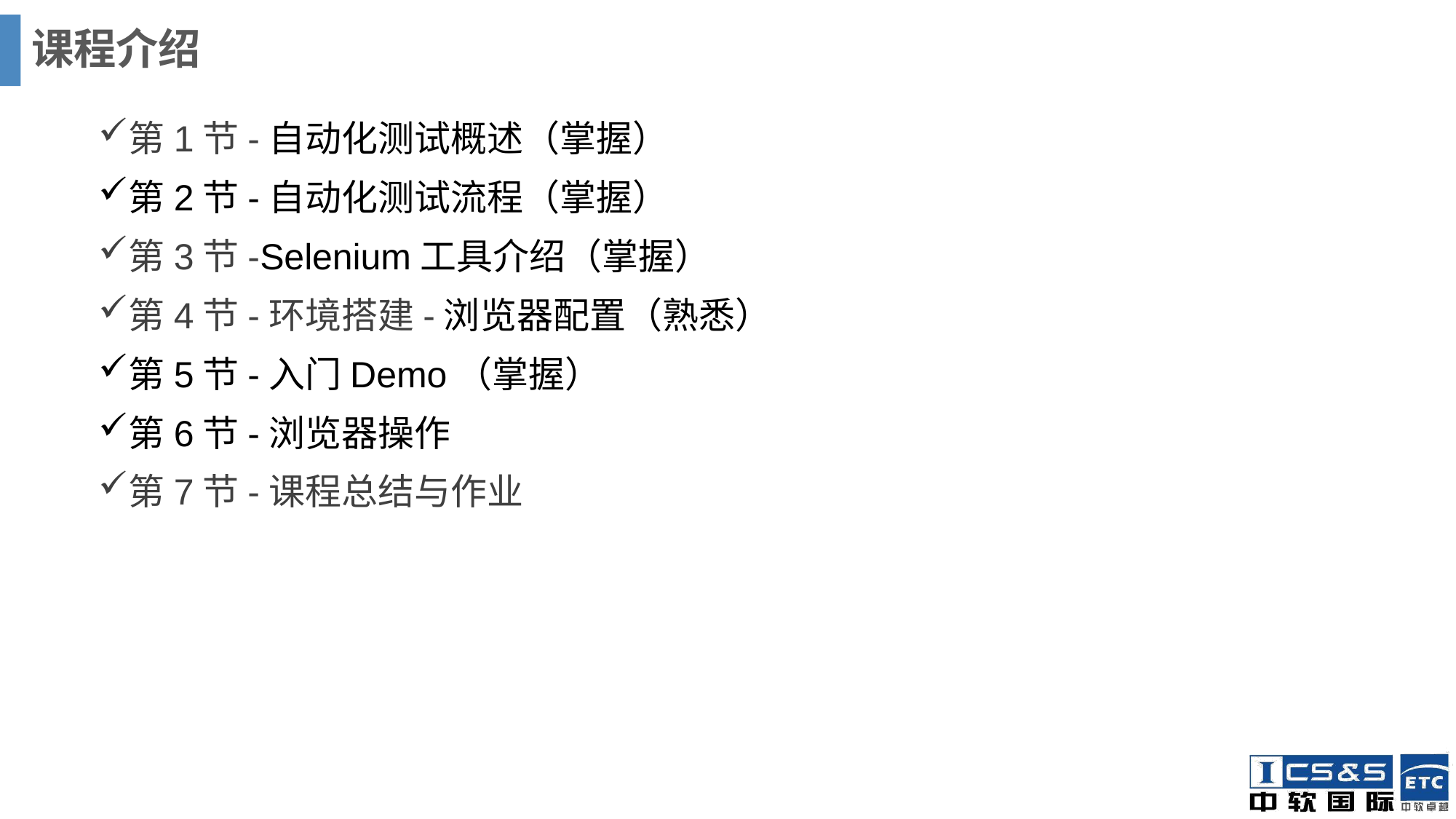

# 课程介绍
第1节-自动化测试概述（掌握）
第2节-自动化测试流程（掌握）
第3节-Selenium工具介绍（掌握）
第4节-环境搭建-浏览器配置（熟悉）
第5节-入门Demo（掌握）
第6节-浏览器操作
第7节-课程总结与作业